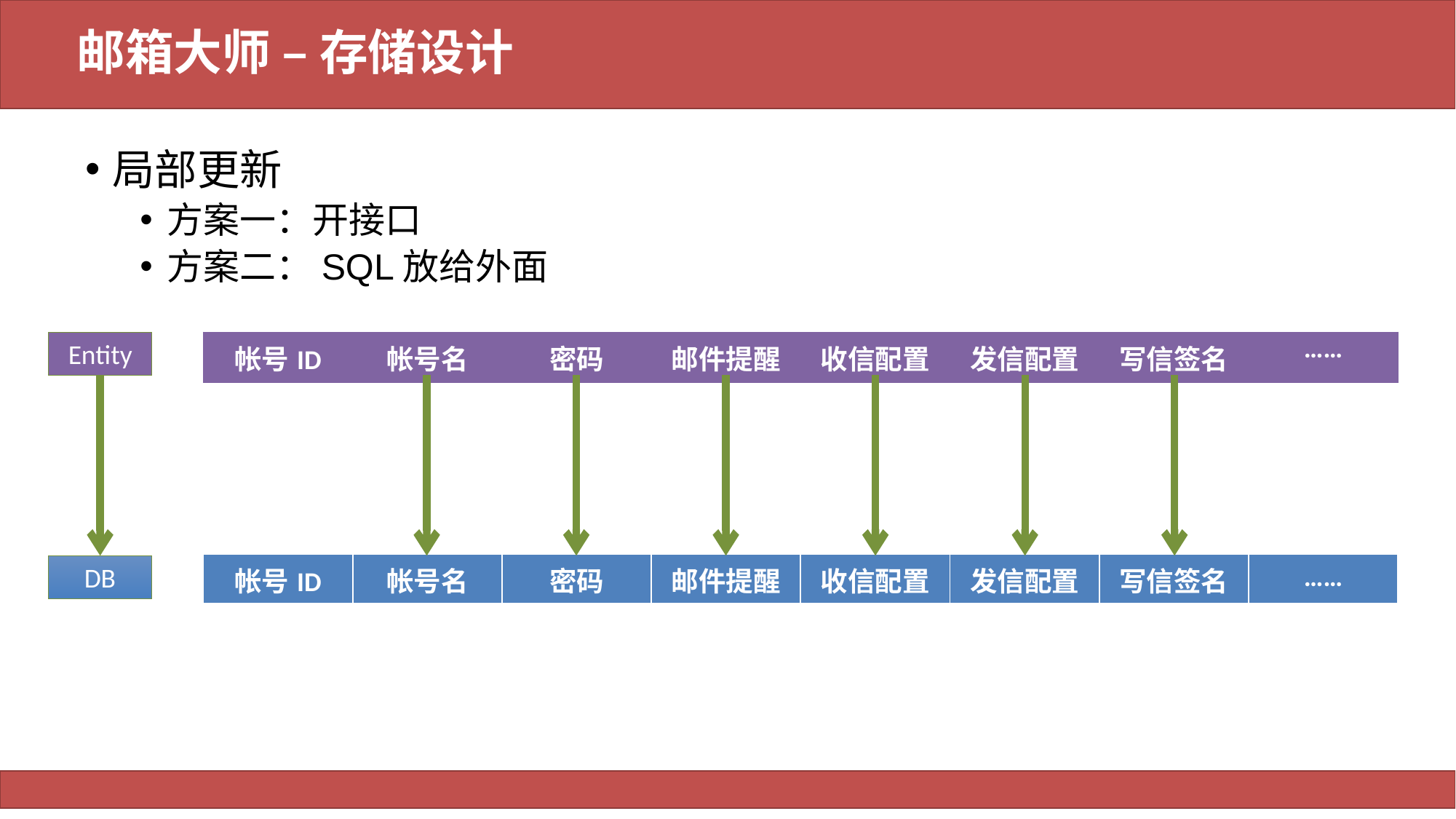

# 邮箱大师 – 存储设计
局部更新
方案一：开接口
方案二：SQL放给外面

Entity
| 帐号ID | 帐号名 | 密码 | 邮件提醒 | 收信配置 | 发信配置 | 写信签名 | …… |
| --- | --- | --- | --- | --- | --- | --- | --- |
| 帐号ID | 帐号名 | 密码 | 邮件提醒 | 收信配置 | 发信配置 | 写信签名 | …… |
| --- | --- | --- | --- | --- | --- | --- | --- |
DB